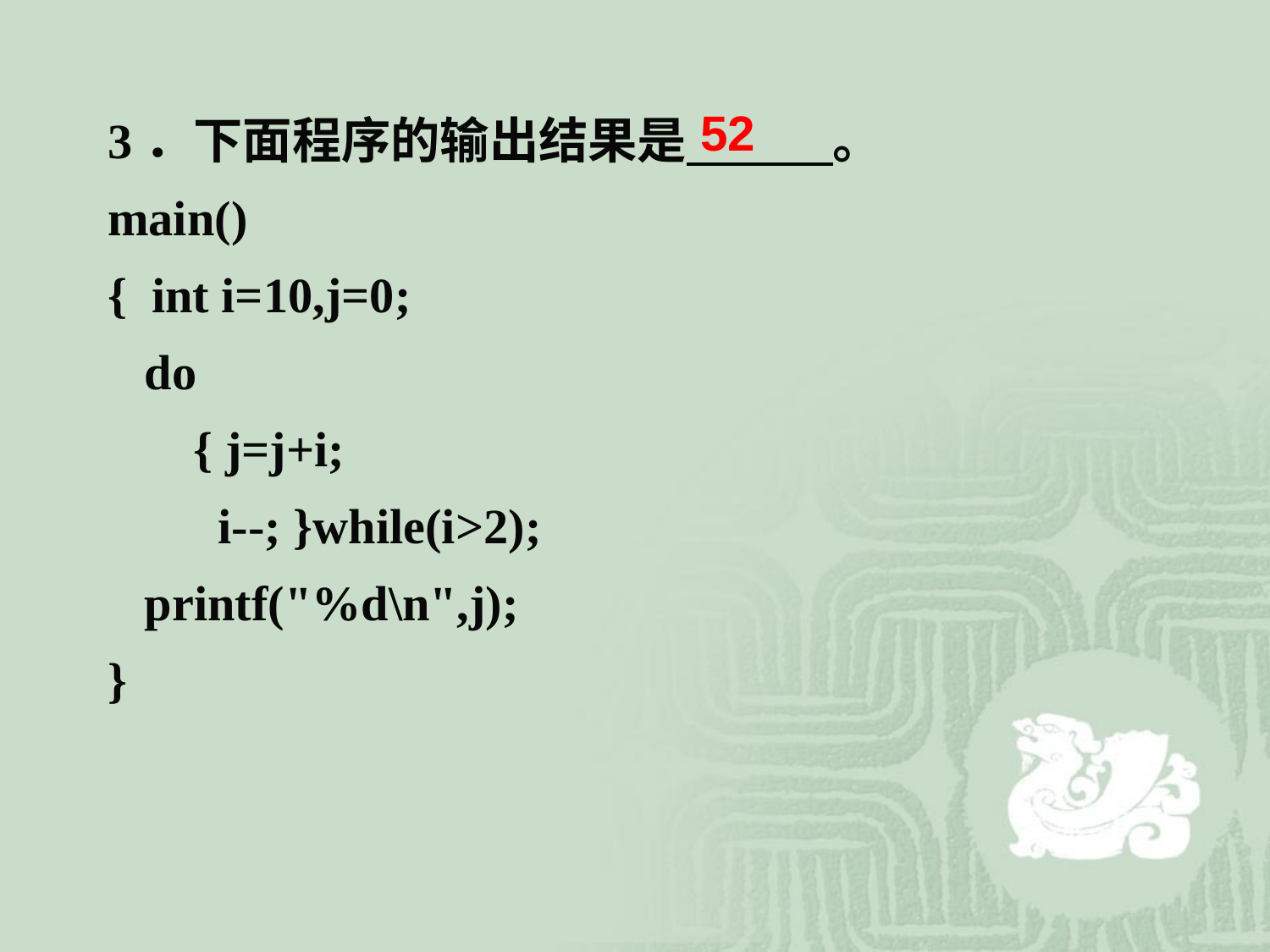

3．下面程序的输出结果是             。
main()
{  int i=10,j=0;
   do
       { j=j+i;
         i--; }while(i>2);
   printf("%d\n",j);
}
52